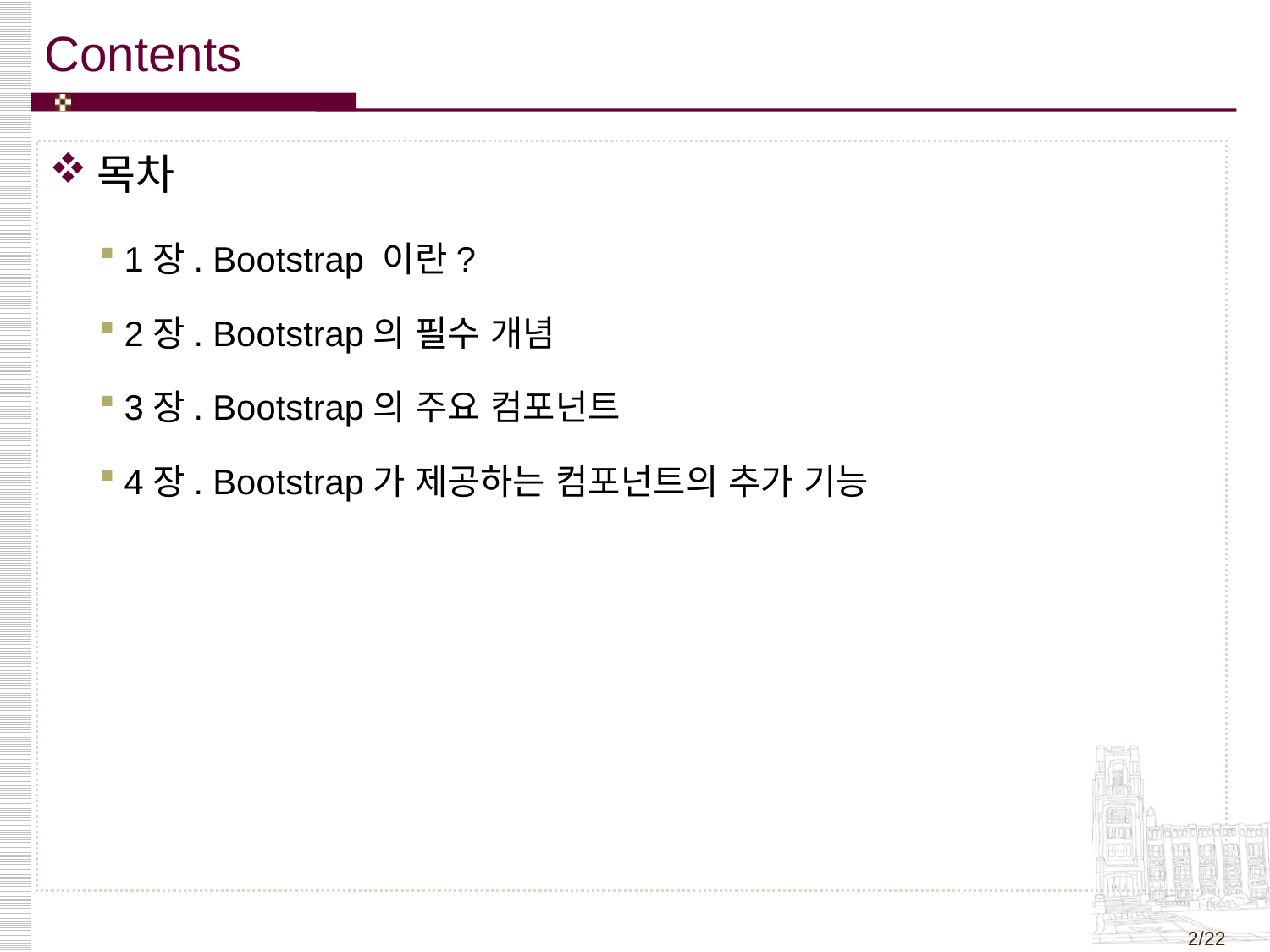

목차
1장. Bootstrap 이란?
2장. Bootstrap의 필수 개념
3장. Bootstrap의 주요 컴포넌트
4장. Bootstrap가 제공하는 컴포넌트의 추가 기능